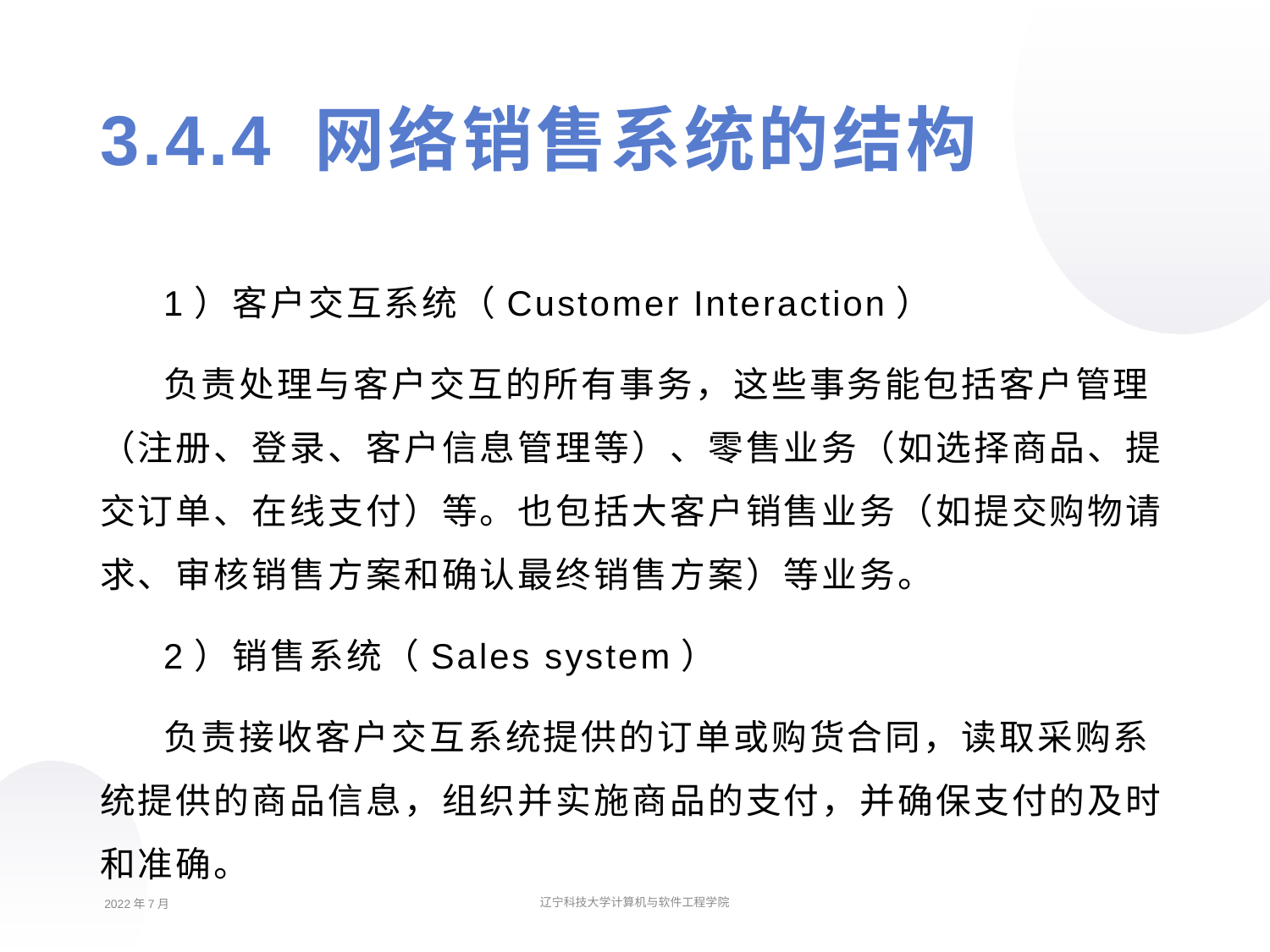

3.4.4 网络销售系统的结构
1）客户交互系统（Customer Interaction）
负责处理与客户交互的所有事务，这些事务能包括客户管理（注册、登录、客户信息管理等）、零售业务（如选择商品、提交订单、在线支付）等。也包括大客户销售业务（如提交购物请求、审核销售方案和确认最终销售方案）等业务。
2）销售系统（Sales system）
负责接收客户交互系统提供的订单或购货合同，读取采购系统提供的商品信息，组织并实施商品的支付，并确保支付的及时和准确。

2022年7月
辽宁科技大学计算机与软件工程学院
117